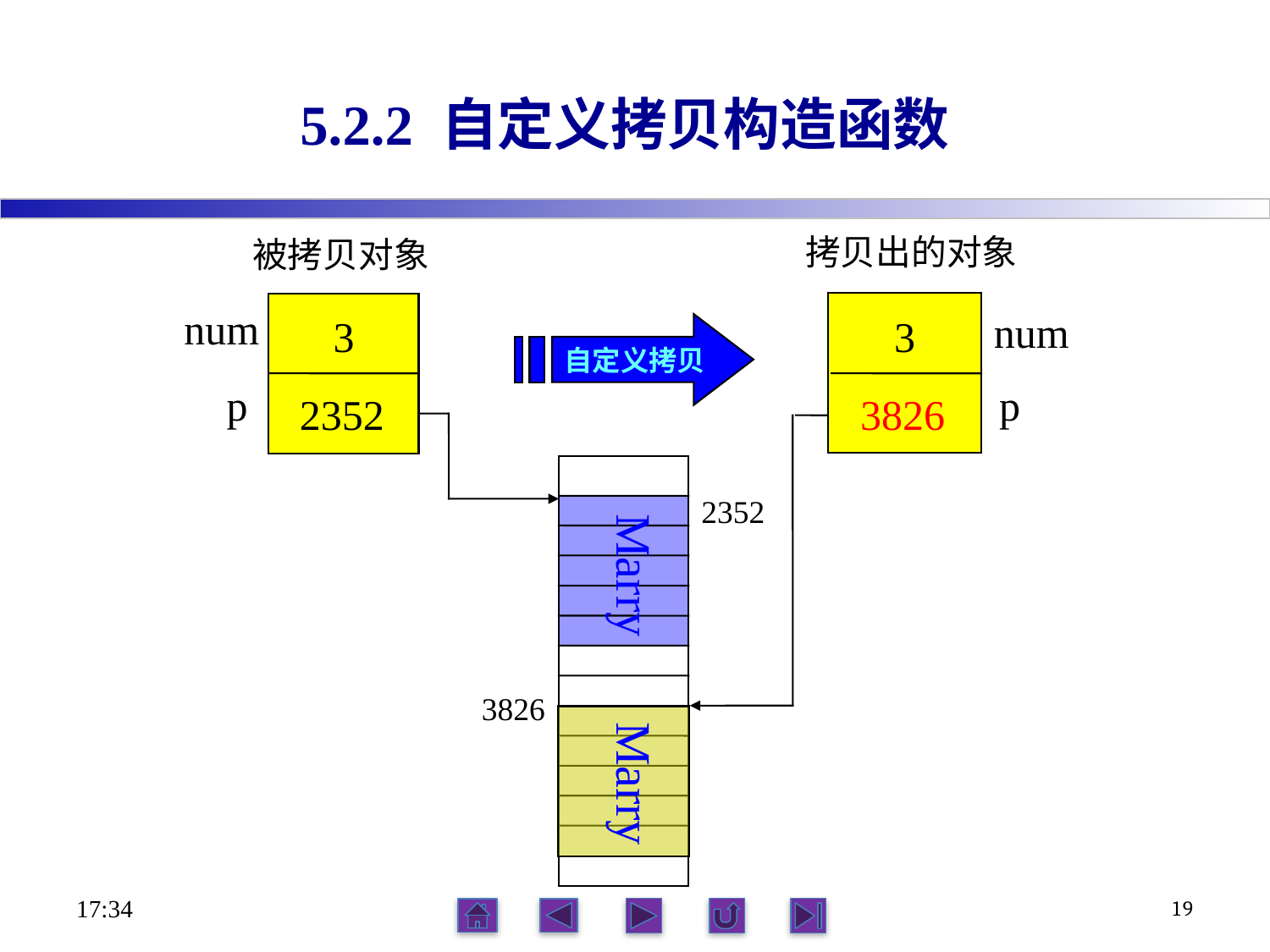

# 5.2.2 自定义拷贝构造函数
拷贝出的对象
被拷贝对象

3826

num
num
3
3
自定义拷贝
p
p

2352
3826

2352

Marry

Marry

17:34
19